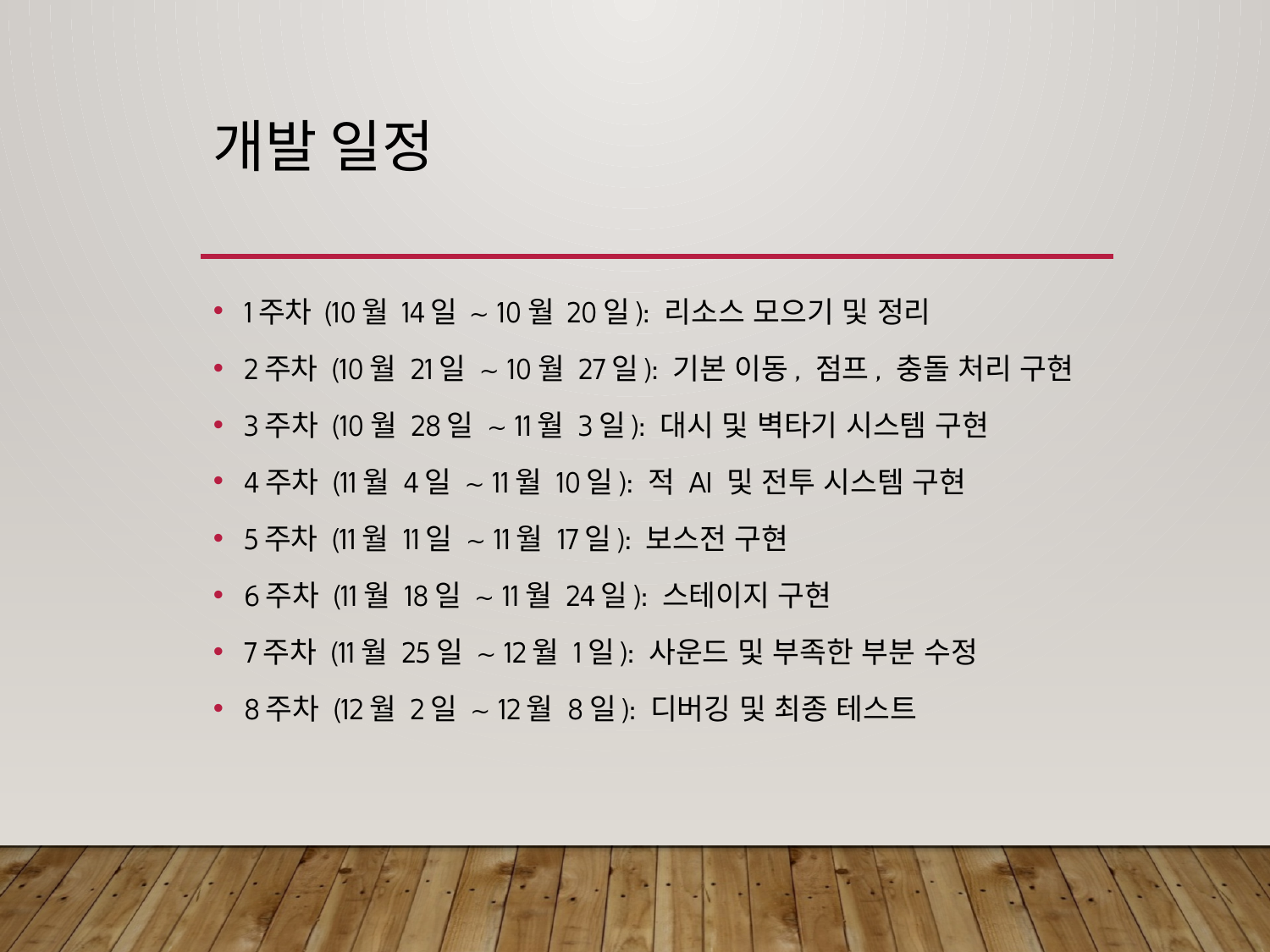

# 개발 일정
1주차 (10월 14일 ~ 10월 20일): 리소스 모으기 및 정리
2주차 (10월 21일 ~ 10월 27일): 기본 이동, 점프, 충돌 처리 구현
3주차 (10월 28일 ~ 11월 3일): 대시 및 벽타기 시스템 구현
4주차 (11월 4일 ~ 11월 10일): 적 AI 및 전투 시스템 구현
5주차 (11월 11일 ~ 11월 17일): 보스전 구현
6주차 (11월 18일 ~ 11월 24일): 스테이지 구현
7주차 (11월 25일 ~ 12월 1일): 사운드 및 부족한 부분 수정
8주차 (12월 2일 ~ 12월 8일): 디버깅 및 최종 테스트